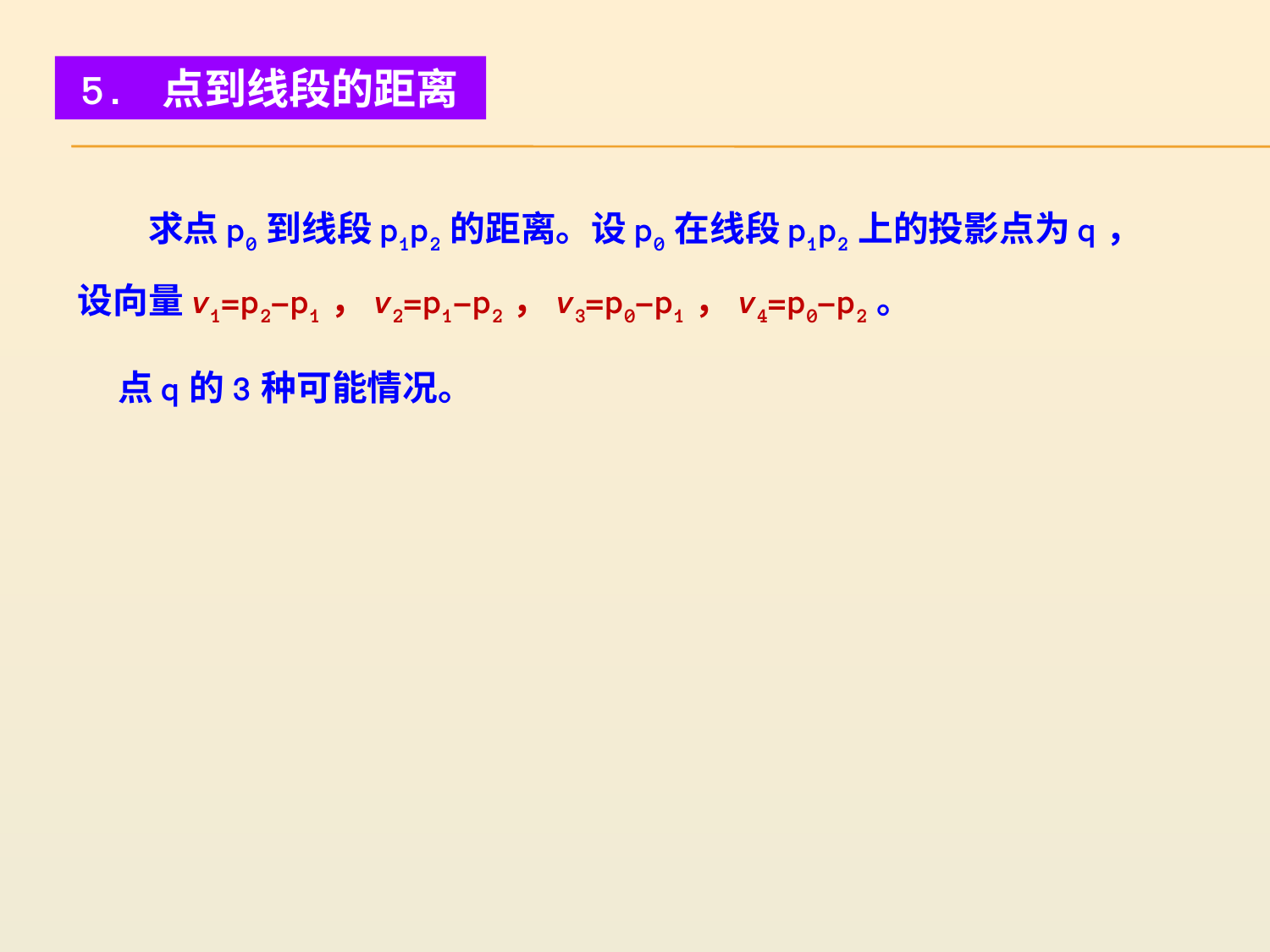

5. 点到线段的距离
　　求点p0到线段p1p2的距离。设p0在线段p1p2上的投影点为q，设向量v1=p2-p1，v2=p1-p2，v3=p0-p1，v4=p0-p2。
    点q的3种可能情况。